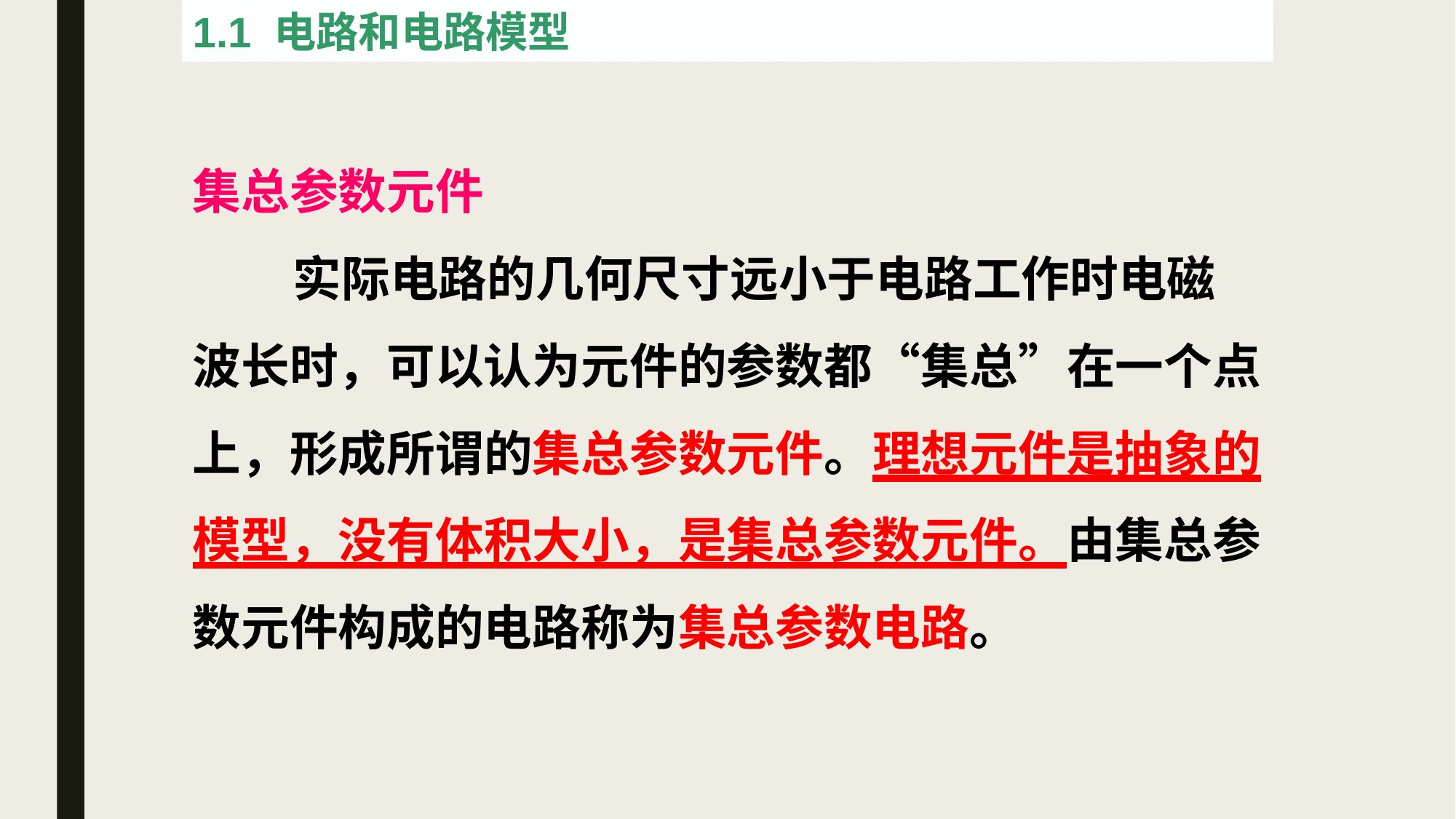

1.1 电路和电路模型
集总参数元件
        实际电路的几何尺寸远小于电路工作时电磁波长时，可以认为元件的参数都“集总”在一个点上，形成所谓的集总参数元件。理想元件是抽象的模型，没有体积大小，是集总参数元件。由集总参数元件构成的电路称为集总参数电路。